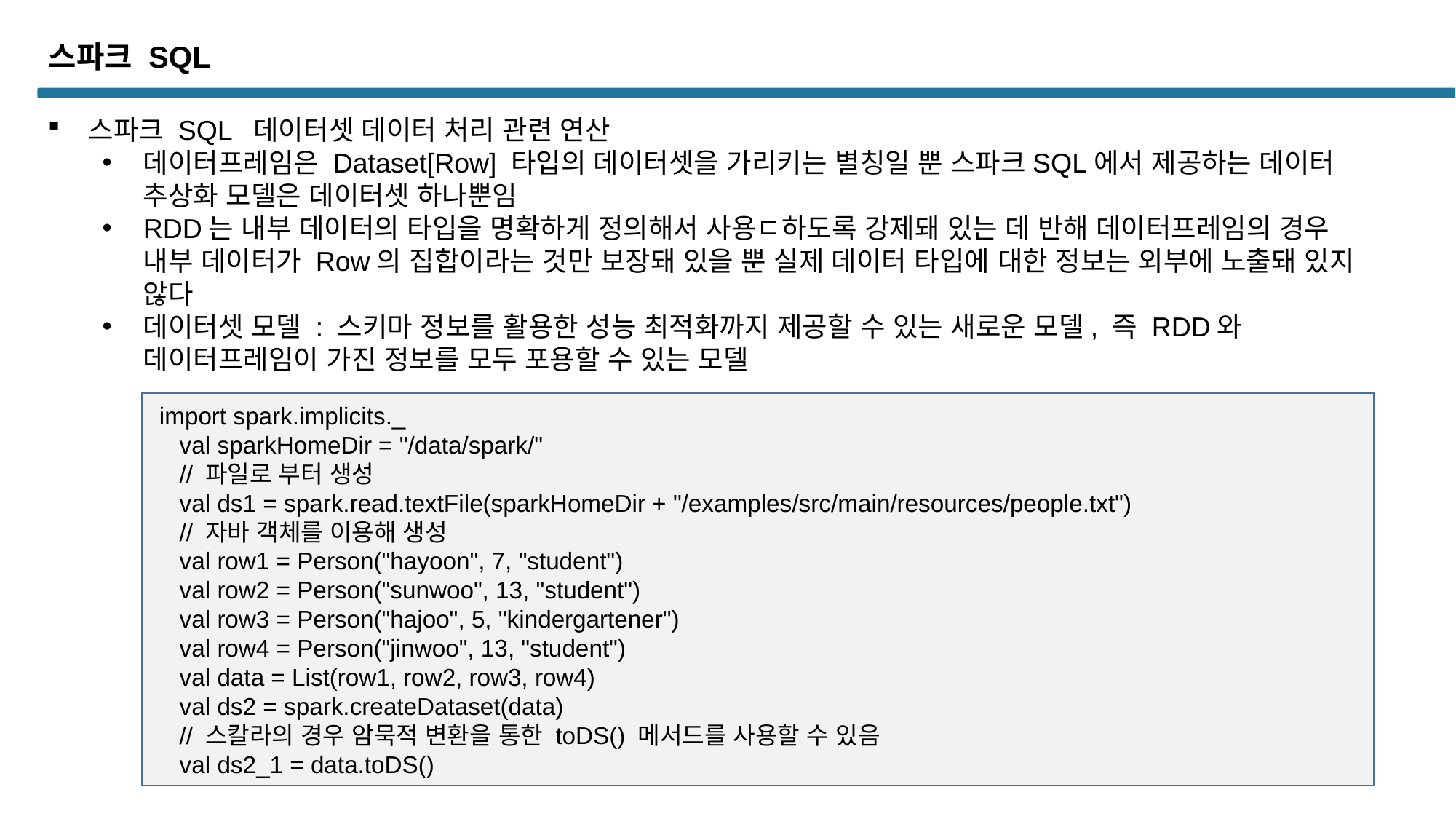

스파크 SQL
스파크 SQL  데이터셋 데이터 처리 관련 연산
데이터프레임은 Dataset[Row] 타입의 데이터셋을 가리키는 별칭일 뿐 스파크SQL에서 제공하는 데이터 추상화 모델은 데이터셋 하나뿐임
RDD는 내부 데이터의 타입을 명확하게 정의해서 사용ㄷ하도록 강제돼 있는 데 반해 데이터프레임의 경우 내부 데이터가 Row의 집합이라는 것만 보장돼 있을 뿐 실제 데이터 타입에 대한 정보는 외부에 노출돼 있지 않다
데이터셋 모델 : 스키마 정보를 활용한 성능 최적화까지 제공할 수 있는 새로운 모델, 즉 RDD와 데이터프레임이 가진 정보를 모두 포용할 수 있는 모델
 import spark.implicits._
    val sparkHomeDir = "/data/spark/"
    // 파일로 부터 생성
    val ds1 = spark.read.textFile(sparkHomeDir + "/examples/src/main/resources/people.txt")
    // 자바 객체를 이용해 생성
    val row1 = Person("hayoon", 7, "student")
    val row2 = Person("sunwoo", 13, "student")
    val row3 = Person("hajoo", 5, "kindergartener")
    val row4 = Person("jinwoo", 13, "student")
    val data = List(row1, row2, row3, row4)
    val ds2 = spark.createDataset(data)
    // 스칼라의 경우 암묵적 변환을 통한 toDS() 메서드를 사용할 수 있음
    val ds2_1 = data.toDS()